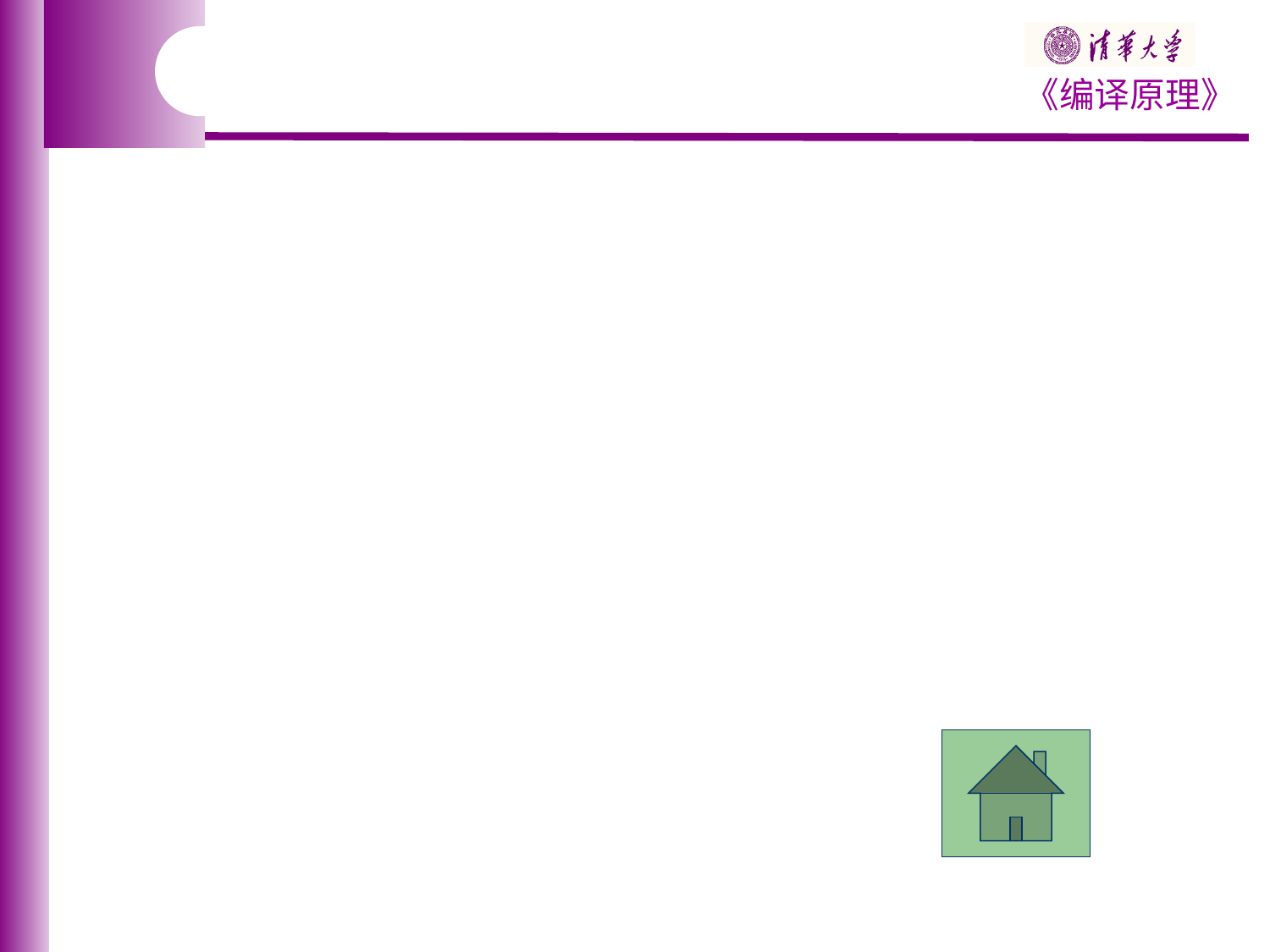

#
NFA M所能接受的符号串的全体记为
        L(M)
结论：
   ∑上一个符号串集V⊂∑∗是正规的，当且仅当存在一个∑上的不确定的有穷自动机M，使得V=L(M)。